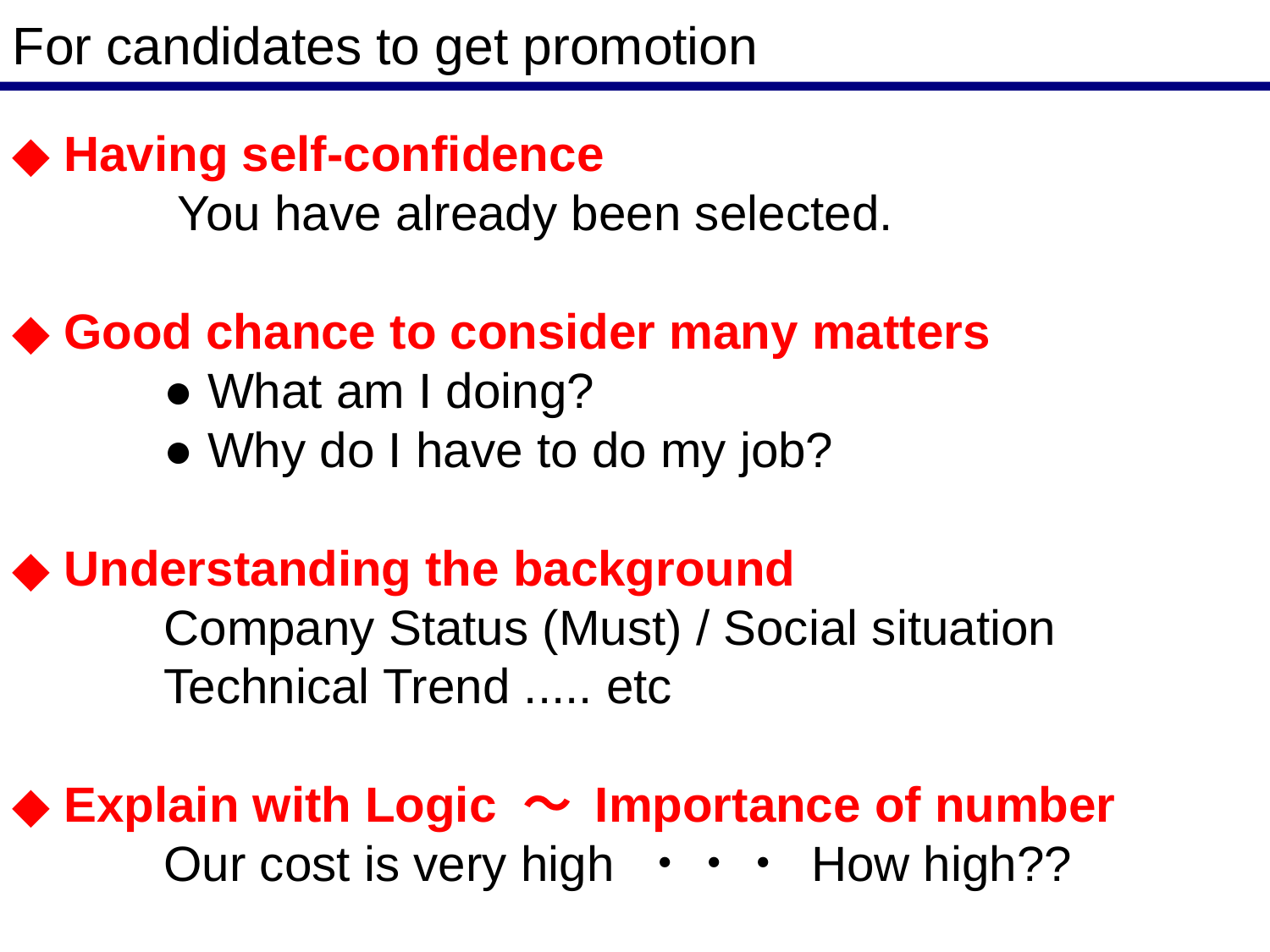

For candidates to get promotion

◆ Having self-confidence
            You have already been selected.

◆ Good chance to consider many matters
           ● What am I doing?
           ● Why do I have to do my job?

◆ Understanding the background
           Company Status (Must) / Social situation
           Technical Trend ..... etc

◆ Explain with Logic ～ Importance of number
           Our cost is very high ・・・ How high??